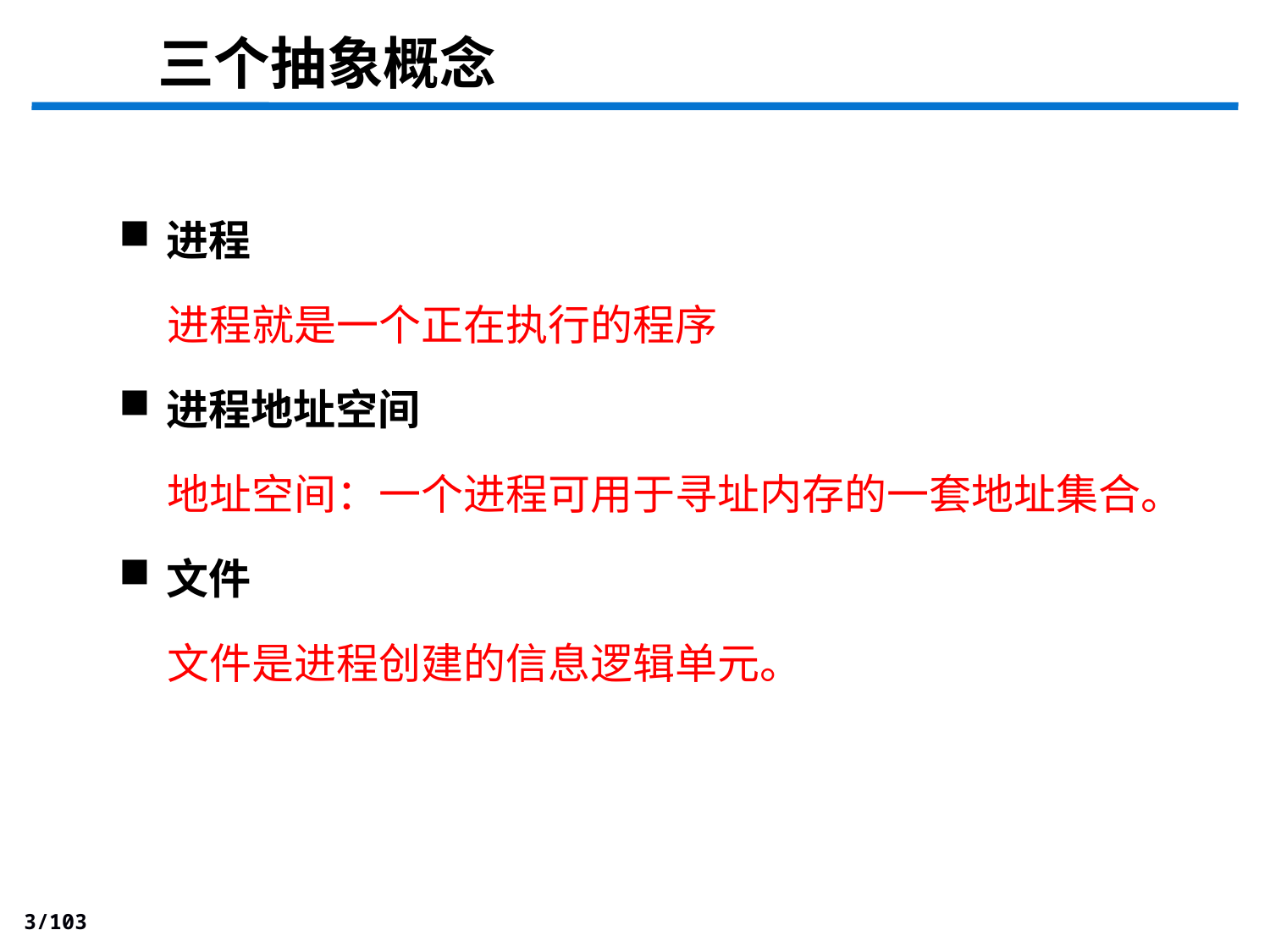

三个抽象概念
进程
    进程就是一个正在执行的程序
进程地址空间
    地址空间：一个进程可用于寻址内存的一套地址集合。
文件
    文件是进程创建的信息逻辑单元。